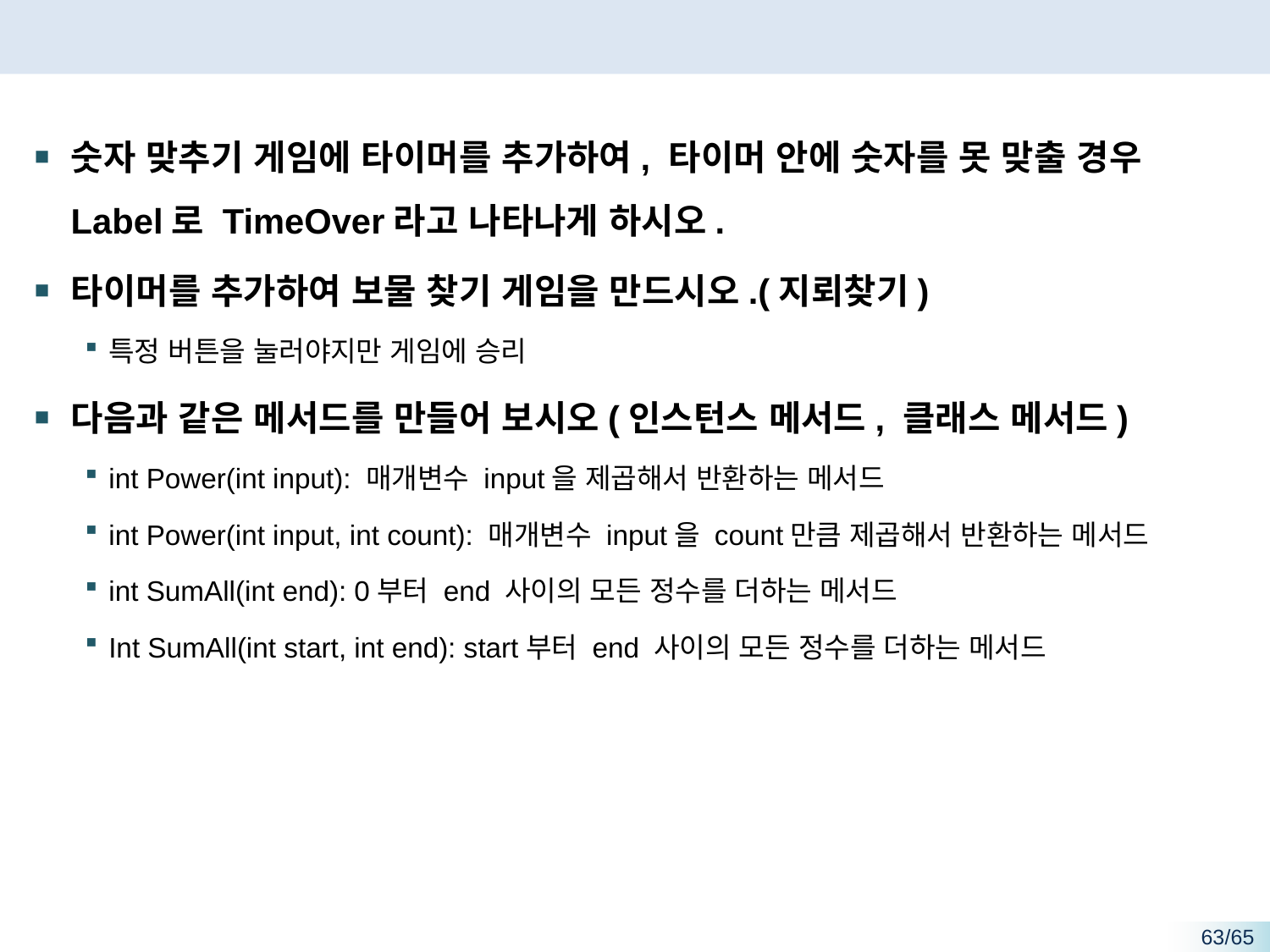

#
숫자 맞추기 게임에 타이머를 추가하여, 타이머 안에 숫자를 못 맞출 경우 Label로 TimeOver라고 나타나게 하시오.
타이머를 추가하여 보물 찾기 게임을 만드시오.(지뢰찾기)
특정 버튼을 눌러야지만 게임에 승리
다음과 같은 메서드를 만들어 보시오(인스턴스 메서드, 클래스 메서드)
int Power(int input): 매개변수 input을 제곱해서 반환하는 메서드
int Power(int input, int count): 매개변수 input을 count만큼 제곱해서 반환하는 메서드
int SumAll(int end): 0부터 end 사이의 모든 정수를 더하는 메서드
Int SumAll(int start, int end): start부터 end 사이의 모든 정수를 더하는 메서드